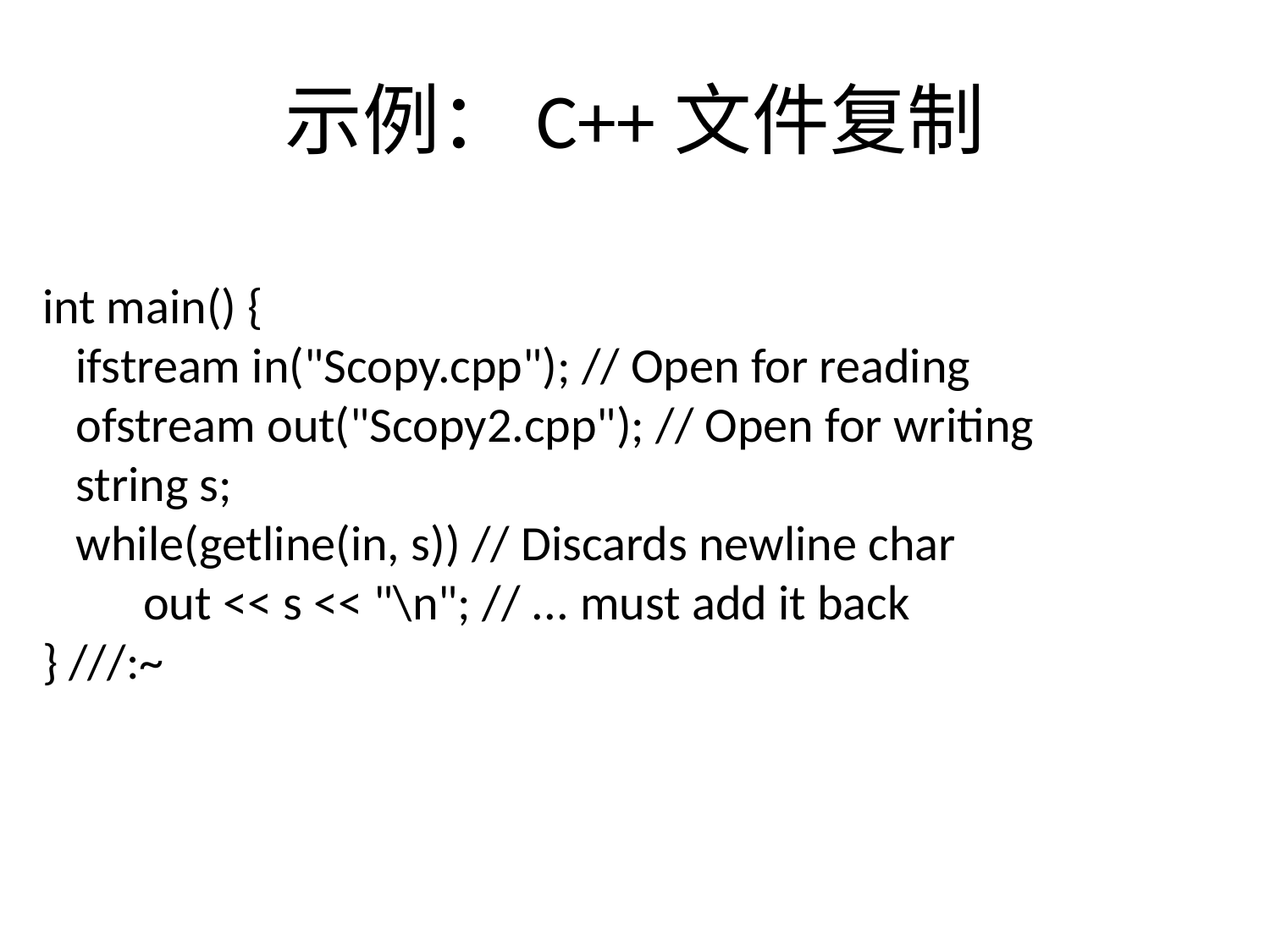

# 示例：C++文件复制
int main() {
   ifstream in("Scopy.cpp"); // Open for reading
   ofstream out("Scopy2.cpp"); // Open for writing
   string s;
   while(getline(in, s)) // Discards newline char
         out << s << "\n"; // ... must add it back
} ///:~